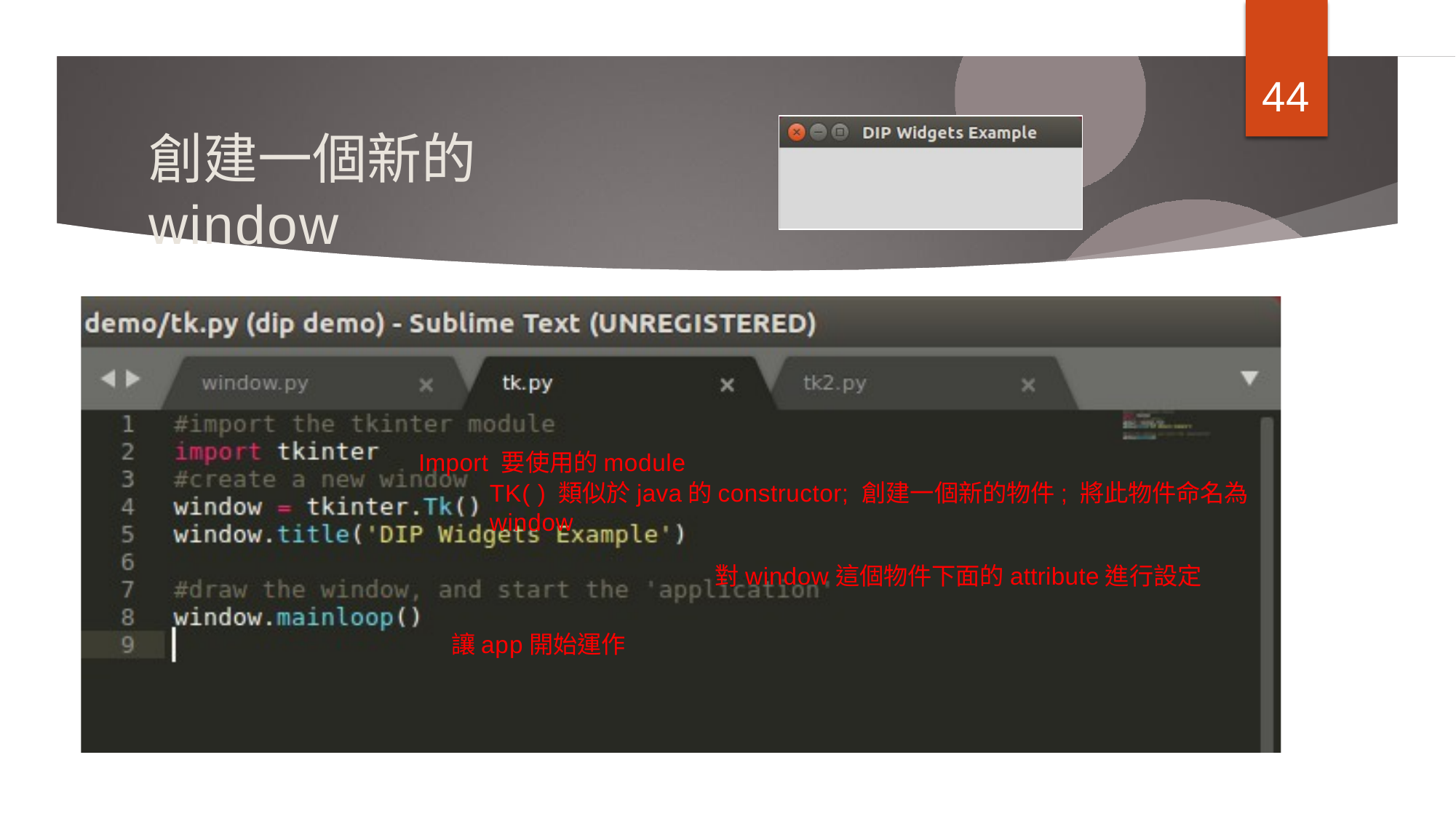

44
# 創建一個新的window

Import 要使用的module
TK( ) 類似於java的constructor; 創建一個新的物件; 將此物件命名為window
對window這個物件下面的attribute進行設定

讓app開始運作